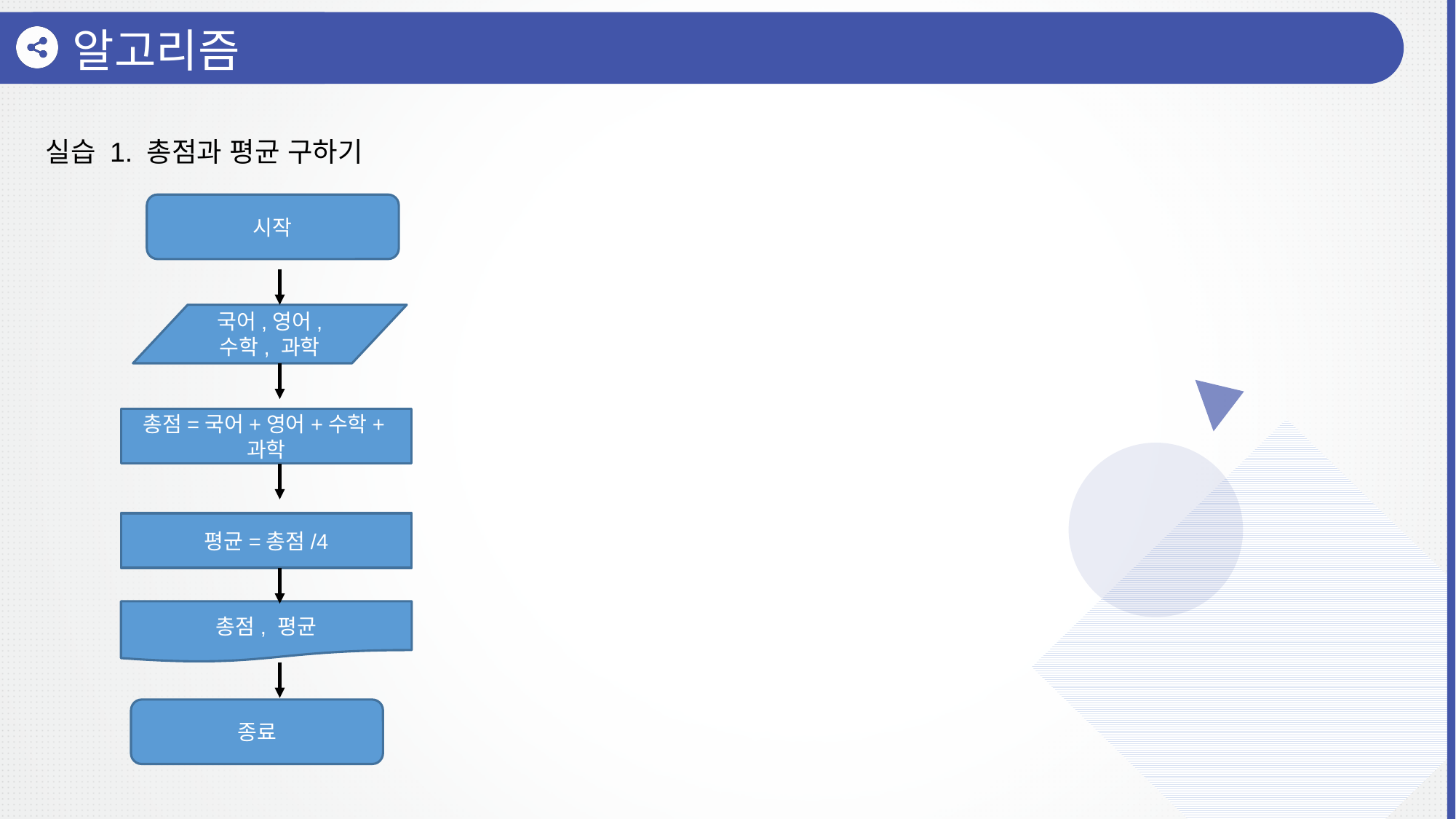

알고리즘
실습 1. 총점과 평균 구하기
시작
국어,영어, 수학, 과학
총점=국어+영어+수학+과학
평균=총점/4
총점, 평균
종료